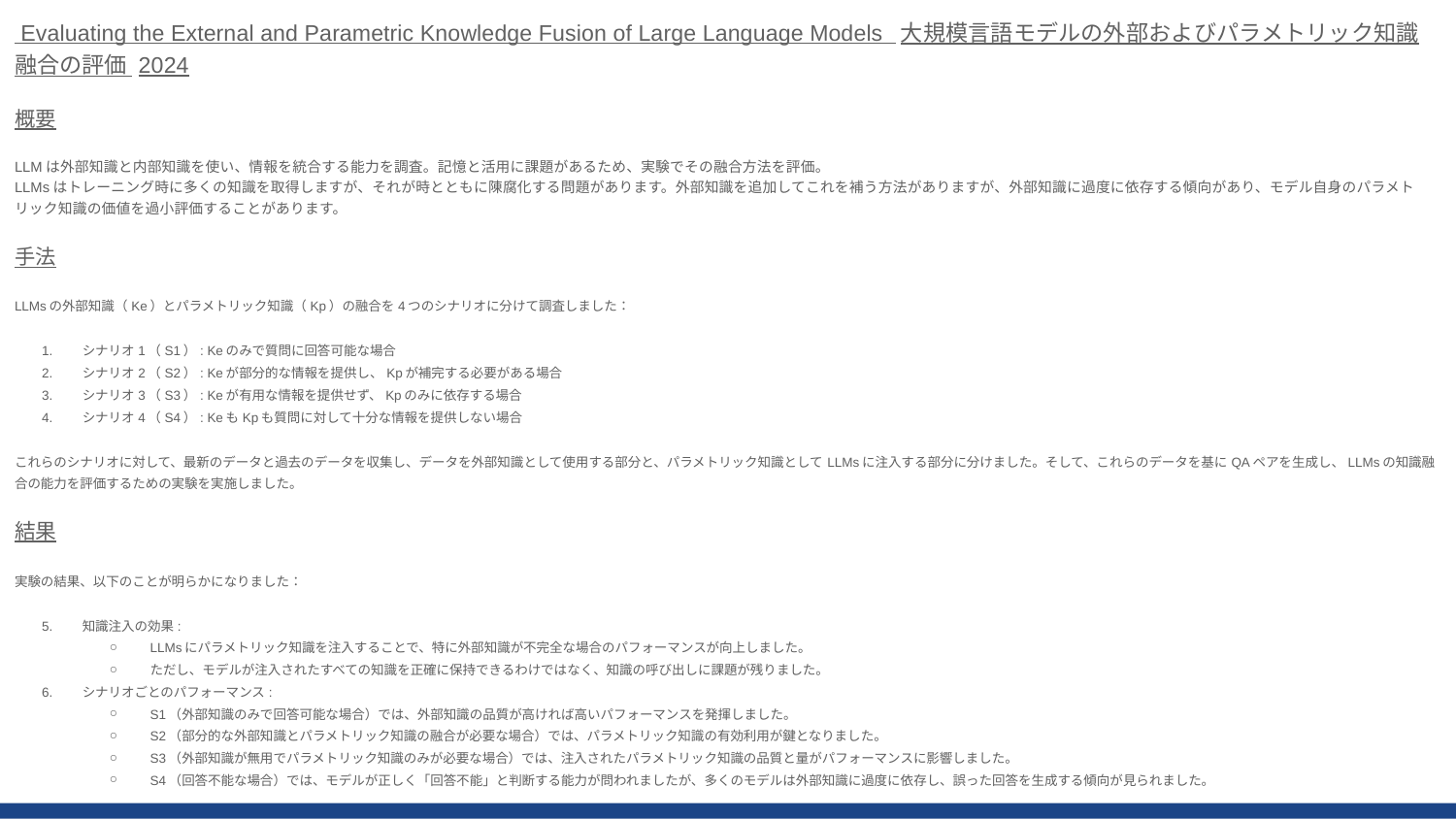

Evaluating the External and Parametric Knowledge Fusion of Large Language Models  大規模言語モデルの外部およびパラメトリック知識融合の評価 2024
概要
LLMは外部知識と内部知識を使い、情報を統合する能力を調査。記憶と活用に課題があるため、実験でその融合方法を評価。
LLMsはトレーニング時に多くの知識を取得しますが、それが時とともに陳腐化する問題があります。外部知識を追加してこれを補う方法がありますが、外部知識に過度に依存する傾向があり、モデル自身のパラメトリック知識の価値を過小評価することがあります。
手法
LLMsの外部知識（Ke）とパラメトリック知識（Kp）の融合を4つのシナリオに分けて調査しました：
シナリオ1（S1）: Keのみで質問に回答可能な場合
シナリオ2（S2）: Keが部分的な情報を提供し、Kpが補完する必要がある場合
シナリオ3（S3）: Keが有用な情報を提供せず、Kpのみに依存する場合
シナリオ4（S4）: KeもKpも質問に対して十分な情報を提供しない場合
これらのシナリオに対して、最新のデータと過去のデータを収集し、データを外部知識として使用する部分と、パラメトリック知識としてLLMsに注入する部分に分けました。そして、これらのデータを基にQAペアを生成し、LLMsの知識融合の能力を評価するための実験を実施しました。
結果
実験の結果、以下のことが明らかになりました：
知識注入の効果:
LLMsにパラメトリック知識を注入することで、特に外部知識が不完全な場合のパフォーマンスが向上しました。
ただし、モデルが注入されたすべての知識を正確に保持できるわけではなく、知識の呼び出しに課題が残りました。
シナリオごとのパフォーマンス:
S1（外部知識のみで回答可能な場合）では、外部知識の品質が高ければ高いパフォーマンスを発揮しました。
S2（部分的な外部知識とパラメトリック知識の融合が必要な場合）では、パラメトリック知識の有効利用が鍵となりました。
S3（外部知識が無用でパラメトリック知識のみが必要な場合）では、注入されたパラメトリック知識の品質と量がパフォーマンスに影響しました。
S4（回答不能な場合）では、モデルが正しく「回答不能」と判断する能力が問われましたが、多くのモデルは外部知識に過度に依存し、誤った回答を生成する傾向が見られました。